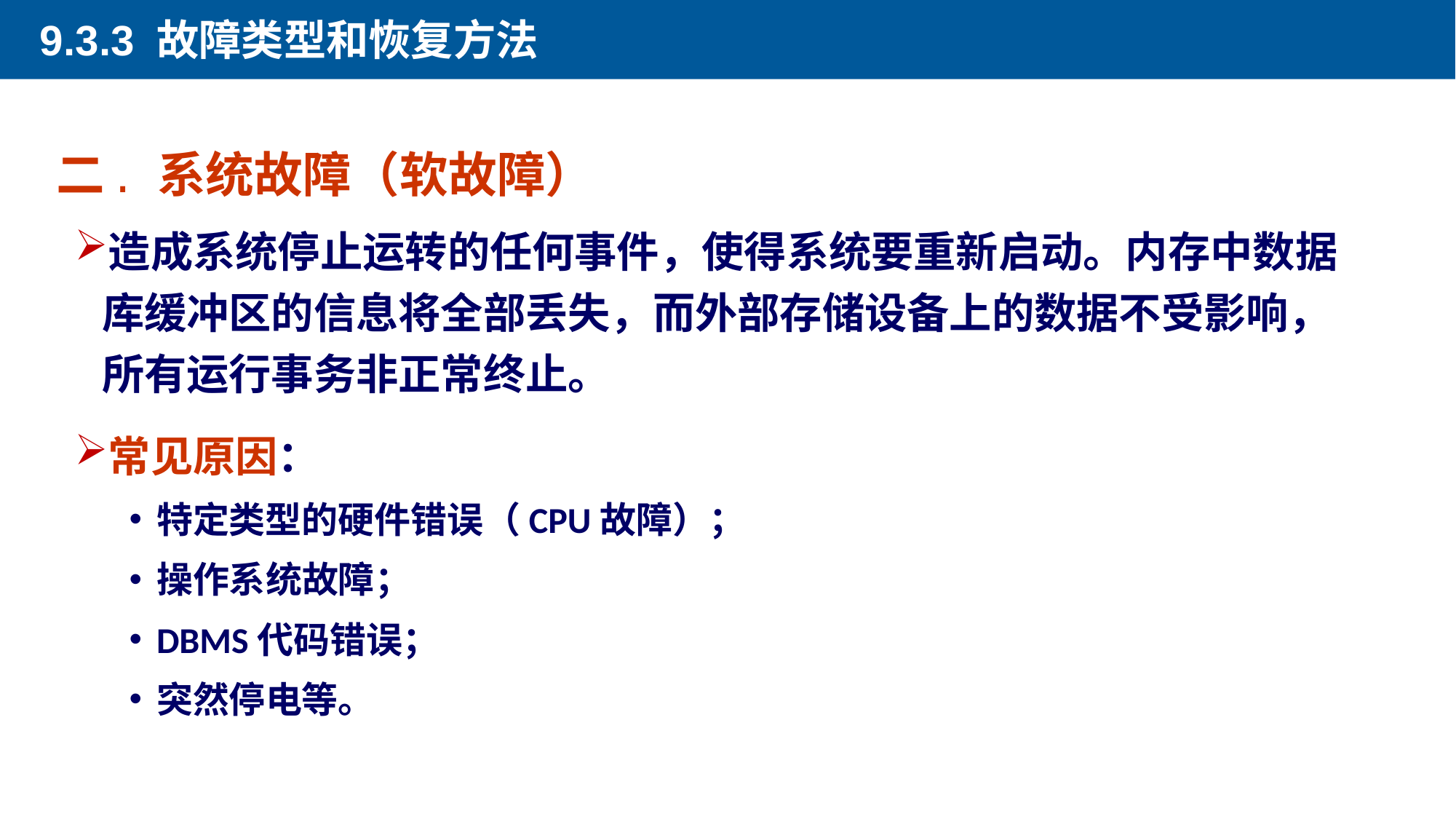

9.3.3 故障类型和恢复方法
二. 系统故障（软故障）
造成系统停止运转的任何事件，使得系统要重新启动。内存中数据库缓冲区的信息将全部丢失，而外部存储设备上的数据不受影响，所有运行事务非正常终止。
常见原因：
特定类型的硬件错误（CPU故障）；
操作系统故障；
DBMS代码错误；
突然停电等。